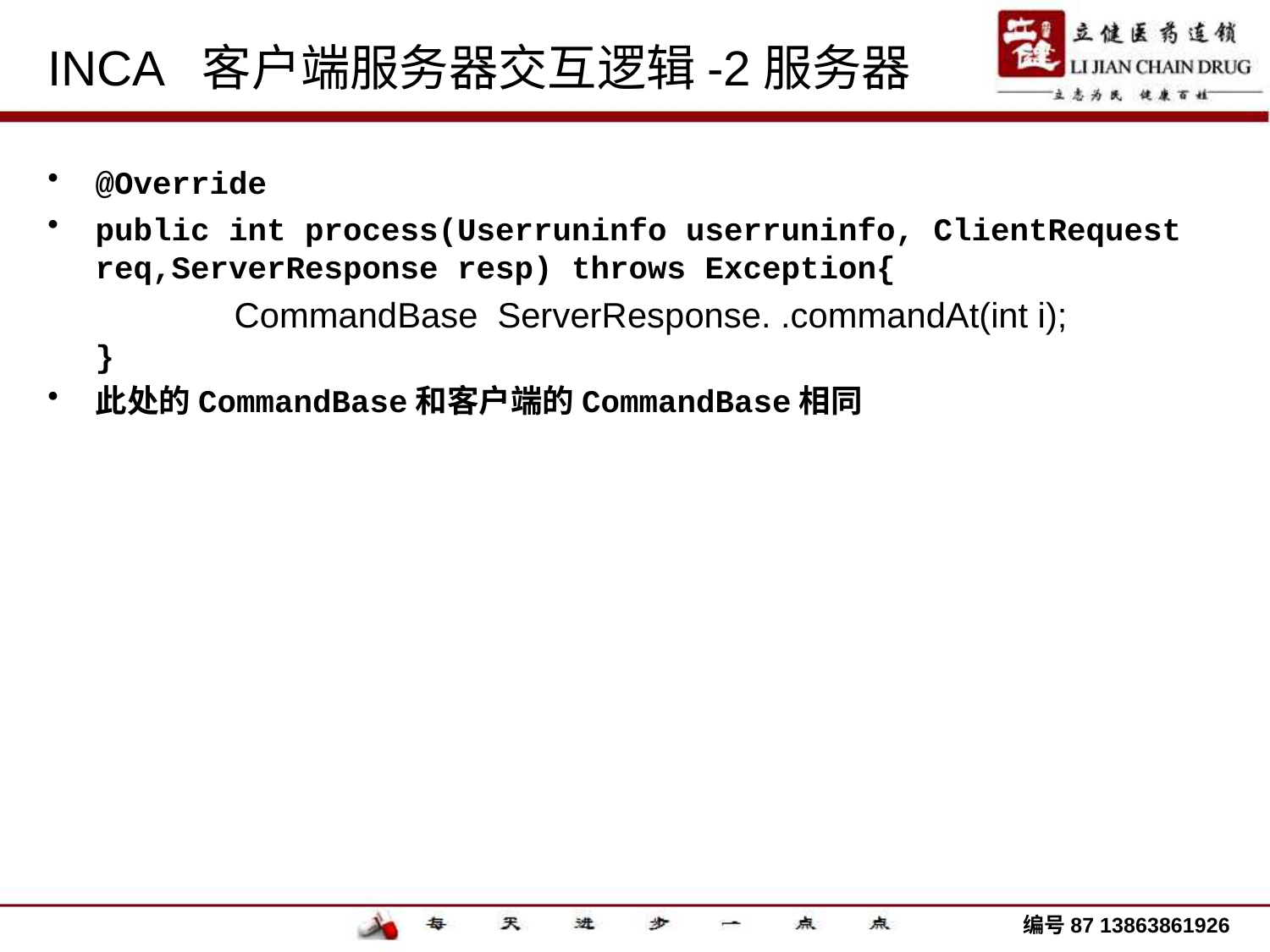

# INCA  客户端服务器交互逻辑-2服务器
@Override
public int process(Userruninfo userruninfo, ClientRequest req,ServerResponse resp) throws Exception{
	 CommandBase  ServerResponse. .commandAt(int i);
}
此处的CommandBase和客户端的CommandBase相同